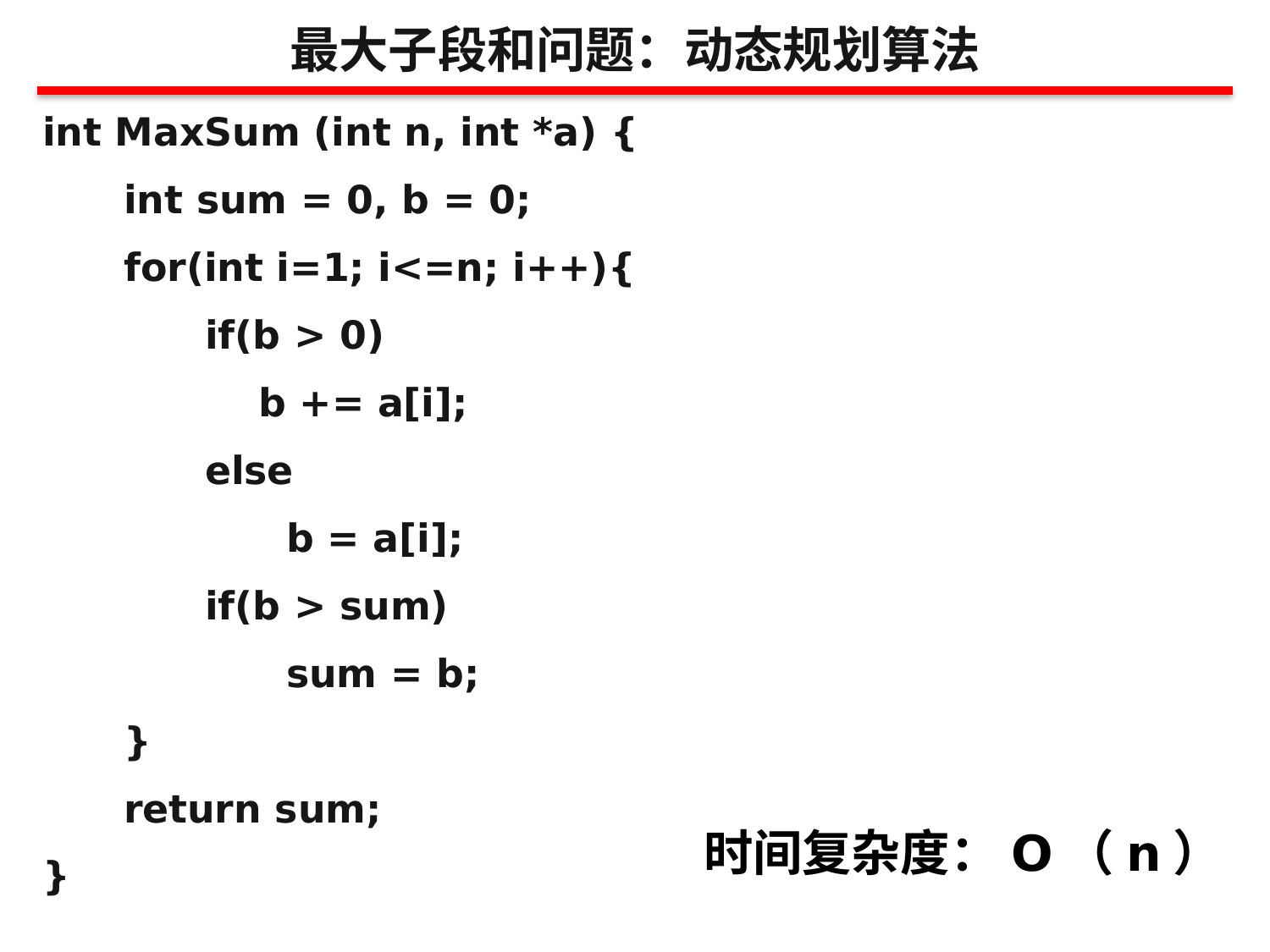

最大子段和问题：动态规划算法
int MaxSum (int n, int *a) {
      int sum = 0, b = 0;
      for(int i=1; i<=n; i++){
            if(b > 0)
                    b += a[i];
            else
                  b = a[i];
            if(b > sum)
                  sum = b;
      }
      return sum;
}
时间复杂度：O（n）